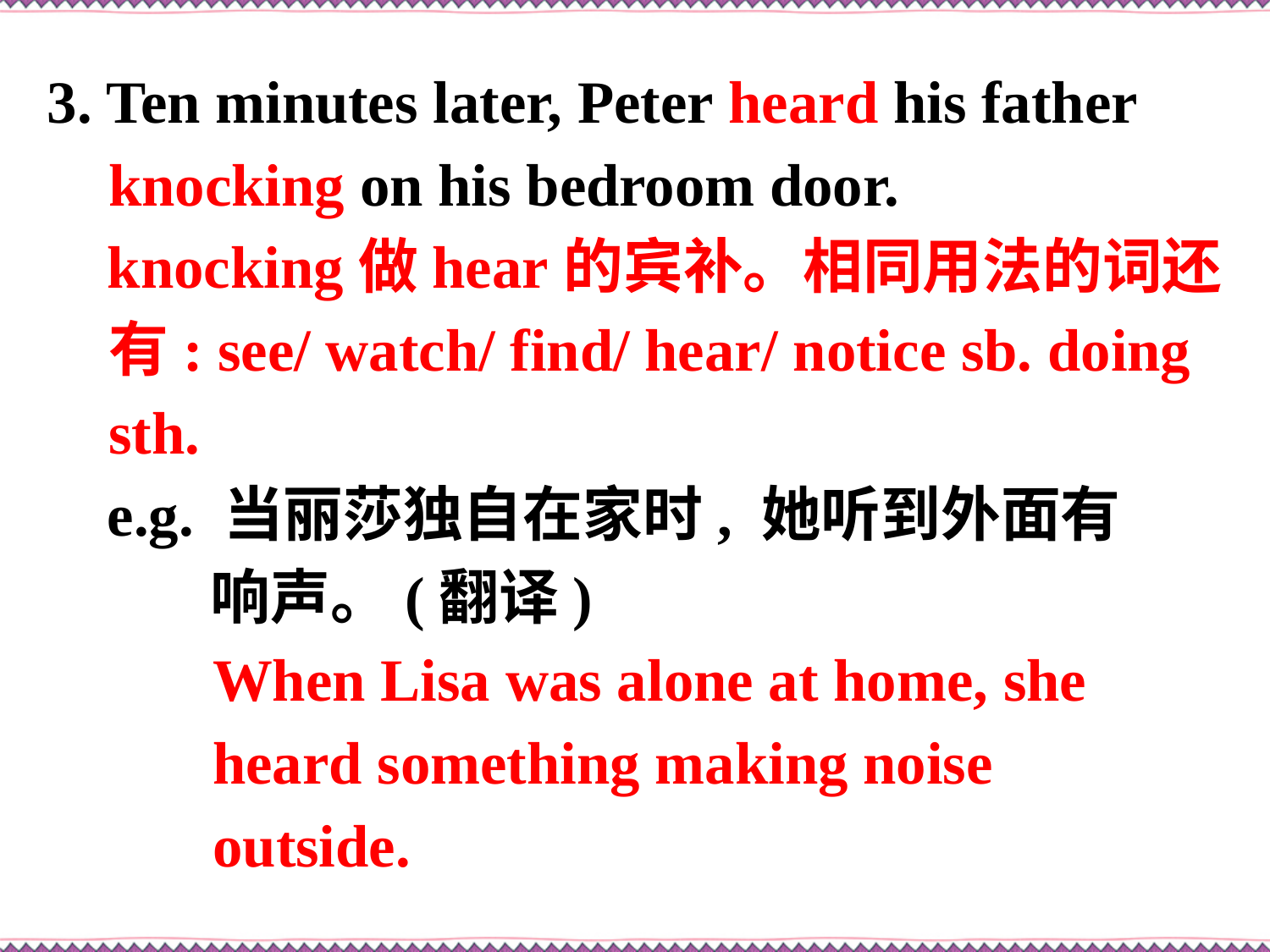

3. Ten minutes later, Peter heard his father knocking on his bedroom door.
    knocking做hear的宾补。相同用法的词还有: see/ watch/ find/ hear/ notice sb. doing sth.
    e.g. 当丽莎独自在家时, 她听到外面有
           响声。(翻译)
           When Lisa was alone at home, she
           heard something making noise
           outside.